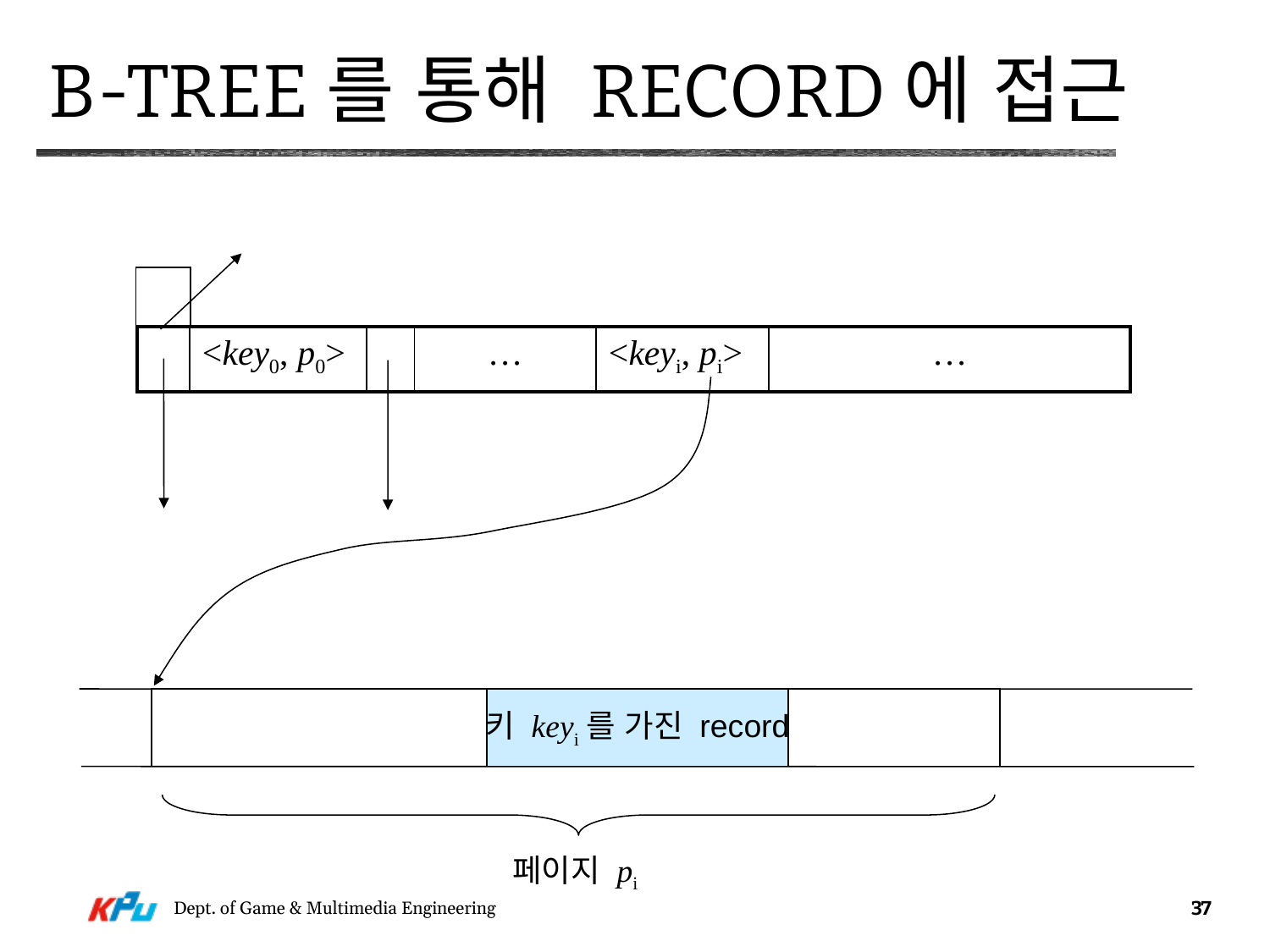

# B-tree를 통해 record에 접근

|  | <key0, p0> |  | … | <keyi, pi> | … |
| --- | --- | --- | --- | --- | --- |

키 keyi를 가진 record

페이지 pi
Dept. of Game & Multimedia Engineering
37